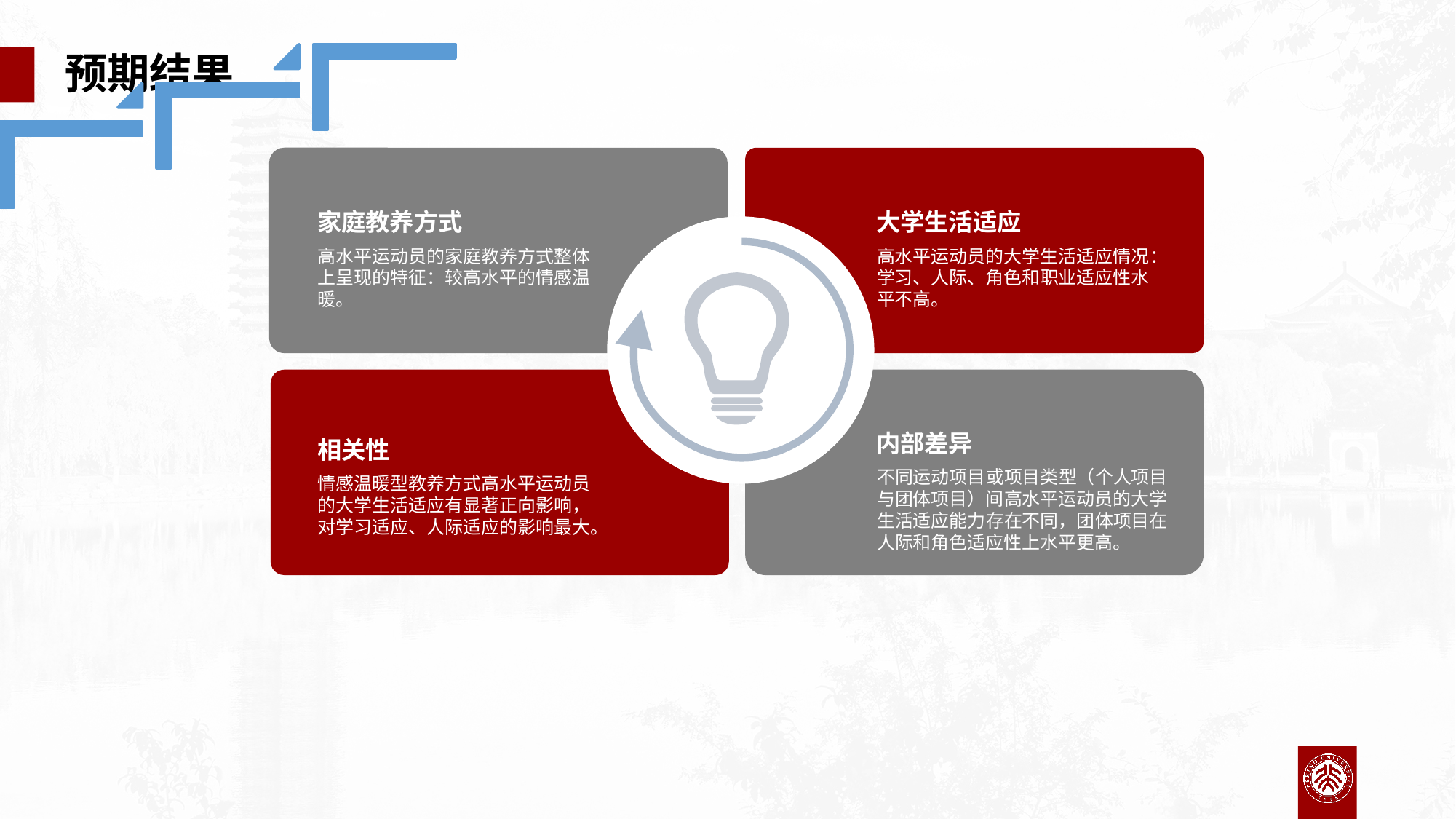

预期结果

家庭教养方式
大学生活适应

高水平运动员的家庭教养方式整体上呈现的特征：较高水平的情感温暖。
高水平运动员的大学生活适应情况：学习、人际、角色和职业适应性水平不高。

内部差异
相关性
不同运动项目或项目类型（个人项目与团体项目）间高水平运动员的大学生活适应能力存在不同，团体项目在人际和角色适应性上水平更高。
情感温暖型教养方式高水平运动员的大学生活适应有显著正向影响，对学习适应、人际适应的影响最大。

6